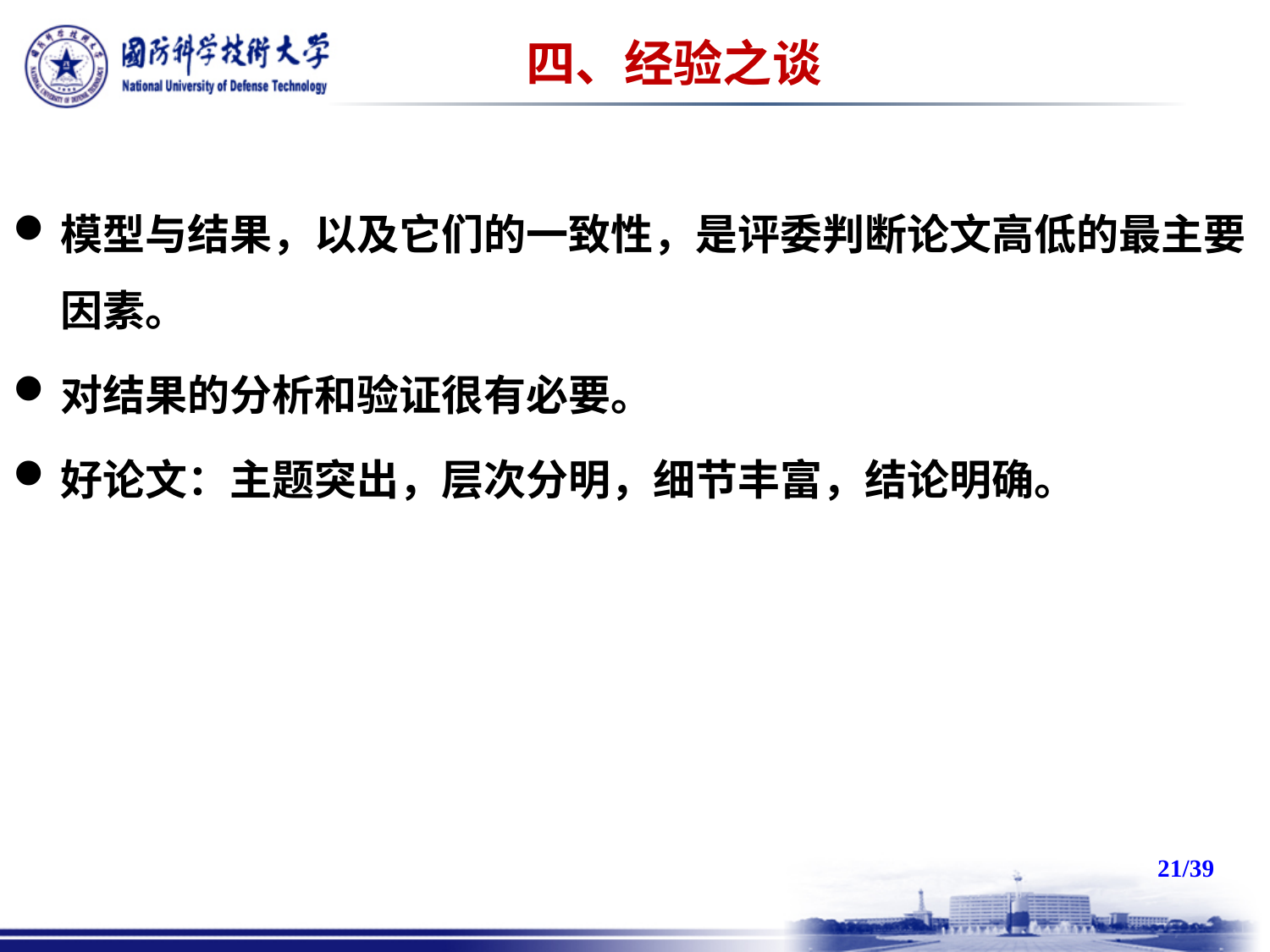

四、经验之谈
模型与结果，以及它们的一致性，是评委判断论文高低的最主要因素。
对结果的分析和验证很有必要。
好论文：主题突出，层次分明，细节丰富，结论明确。